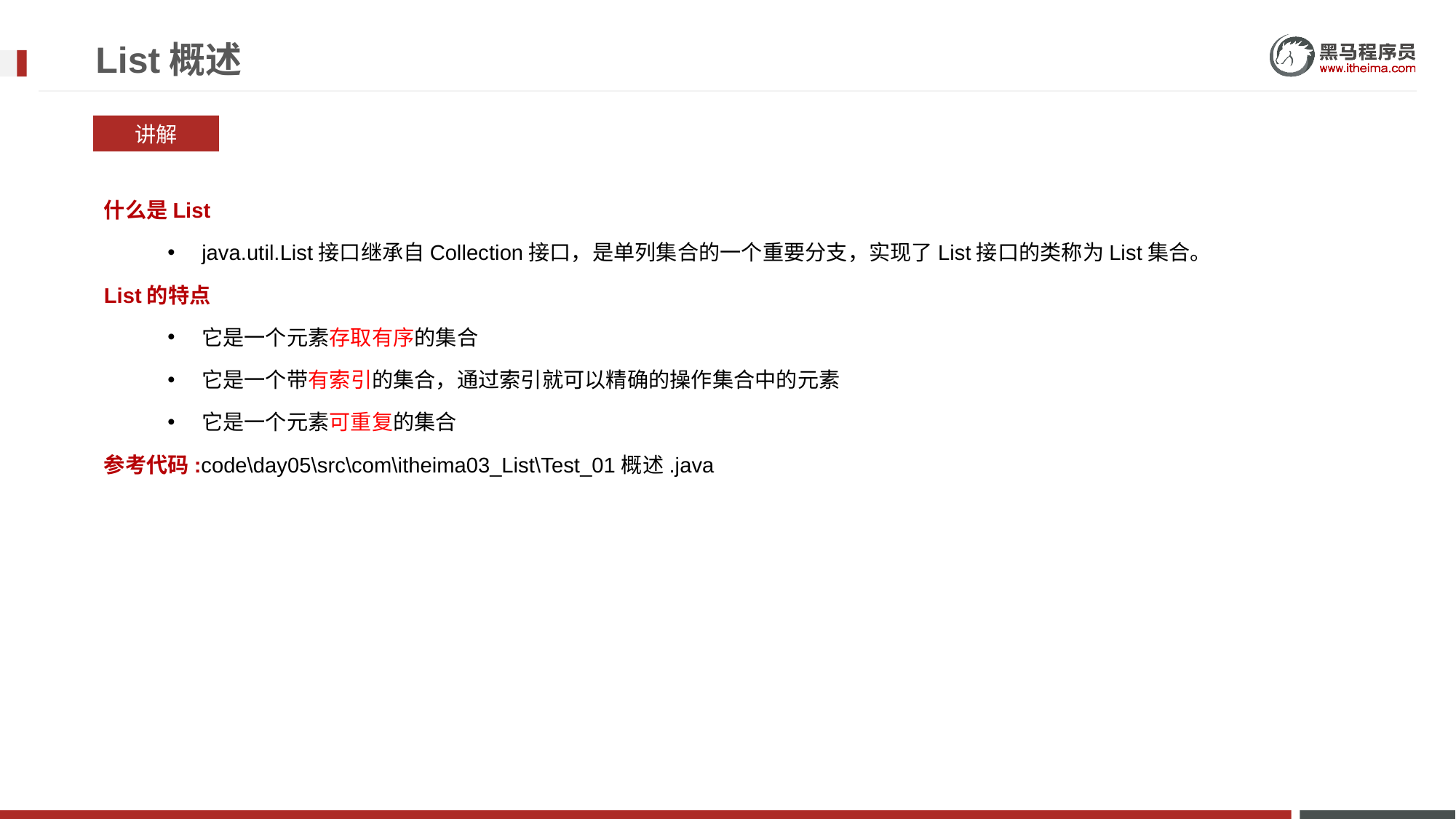

# List概述
讲解
什么是List
java.util.List接口继承自Collection接口，是单列集合的一个重要分支，实现了List接口的类称为List集合。
List的特点
它是一个元素存取有序的集合
它是一个带有索引的集合，通过索引就可以精确的操作集合中的元素
它是一个元素可重复的集合
参考代码:code\day05\src\com\itheima03_List\Test_01概述.java